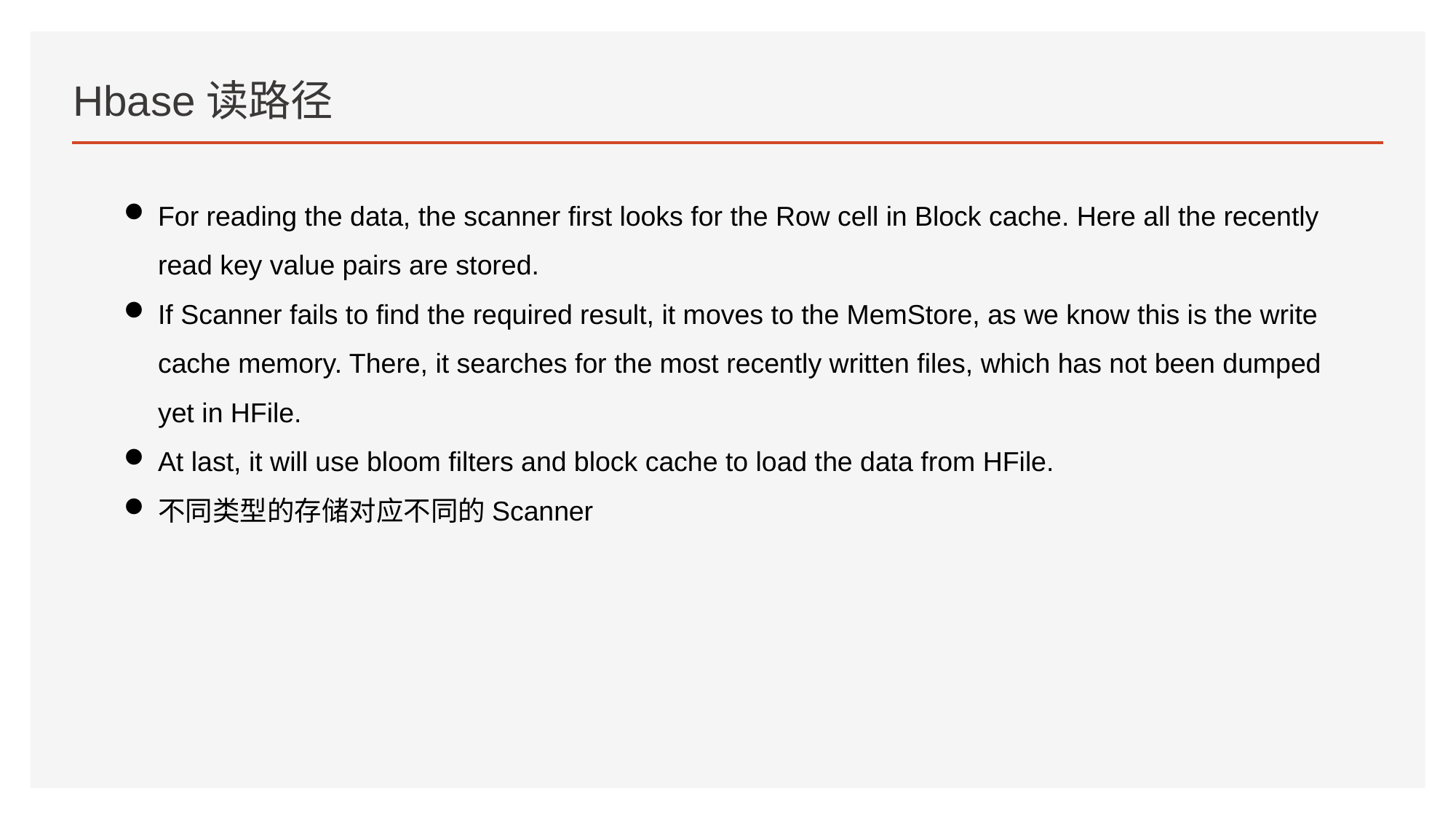

# Hbase读路径
For reading the data, the scanner first looks for the Row cell in Block cache. Here all the recently read key value pairs are stored.
If Scanner fails to find the required result, it moves to the MemStore, as we know this is the write cache memory. There, it searches for the most recently written files, which has not been dumped yet in HFile.
At last, it will use bloom filters and block cache to load the data from HFile.
不同类型的存储对应不同的Scanner